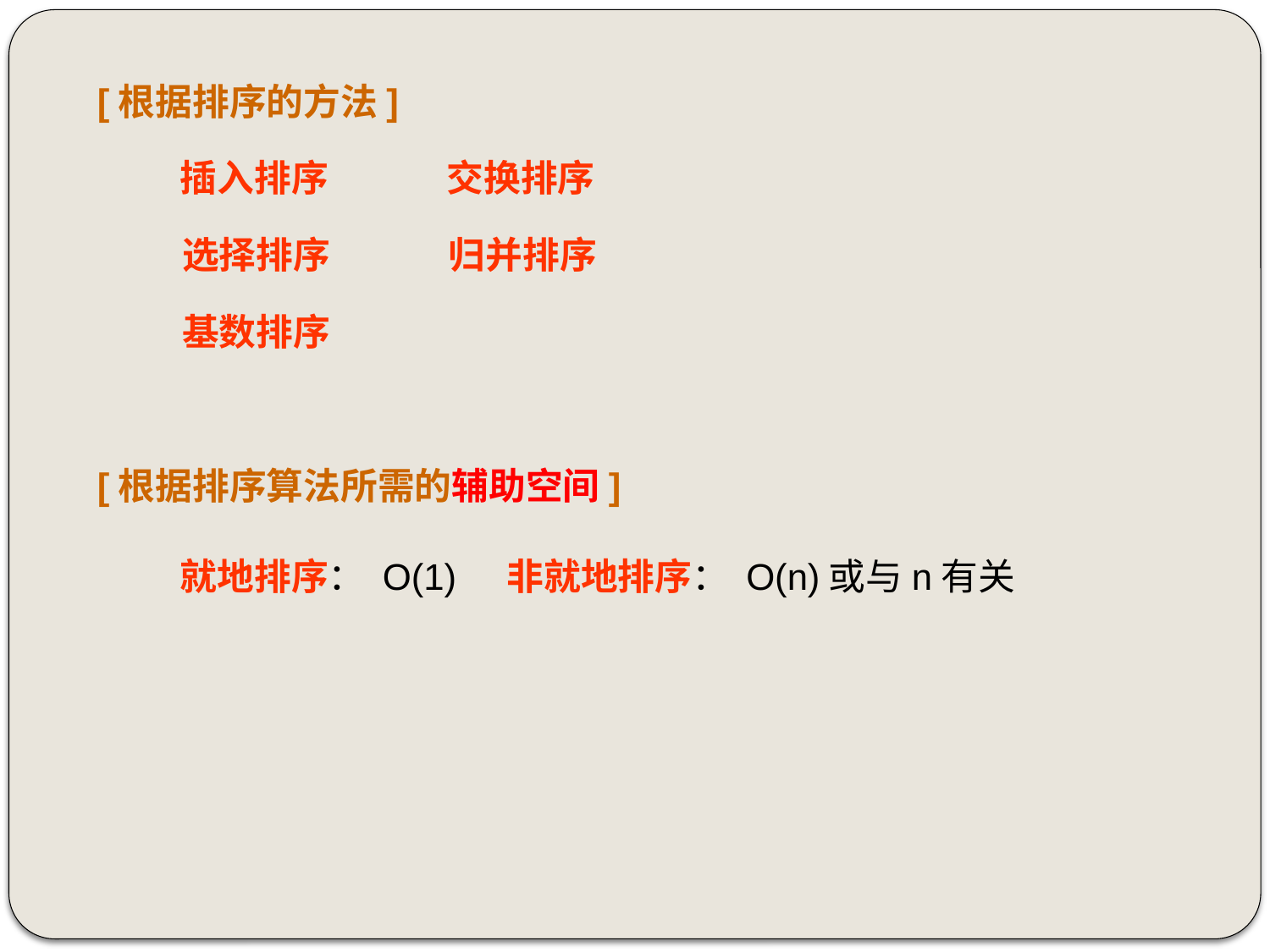

[根据排序的方法]
         插入排序              交换排序
         选择排序              归并排序
         基数排序

[根据排序算法所需的辅助空间]
         就地排序： O(1)    非就地排序： O(n)或与n有关